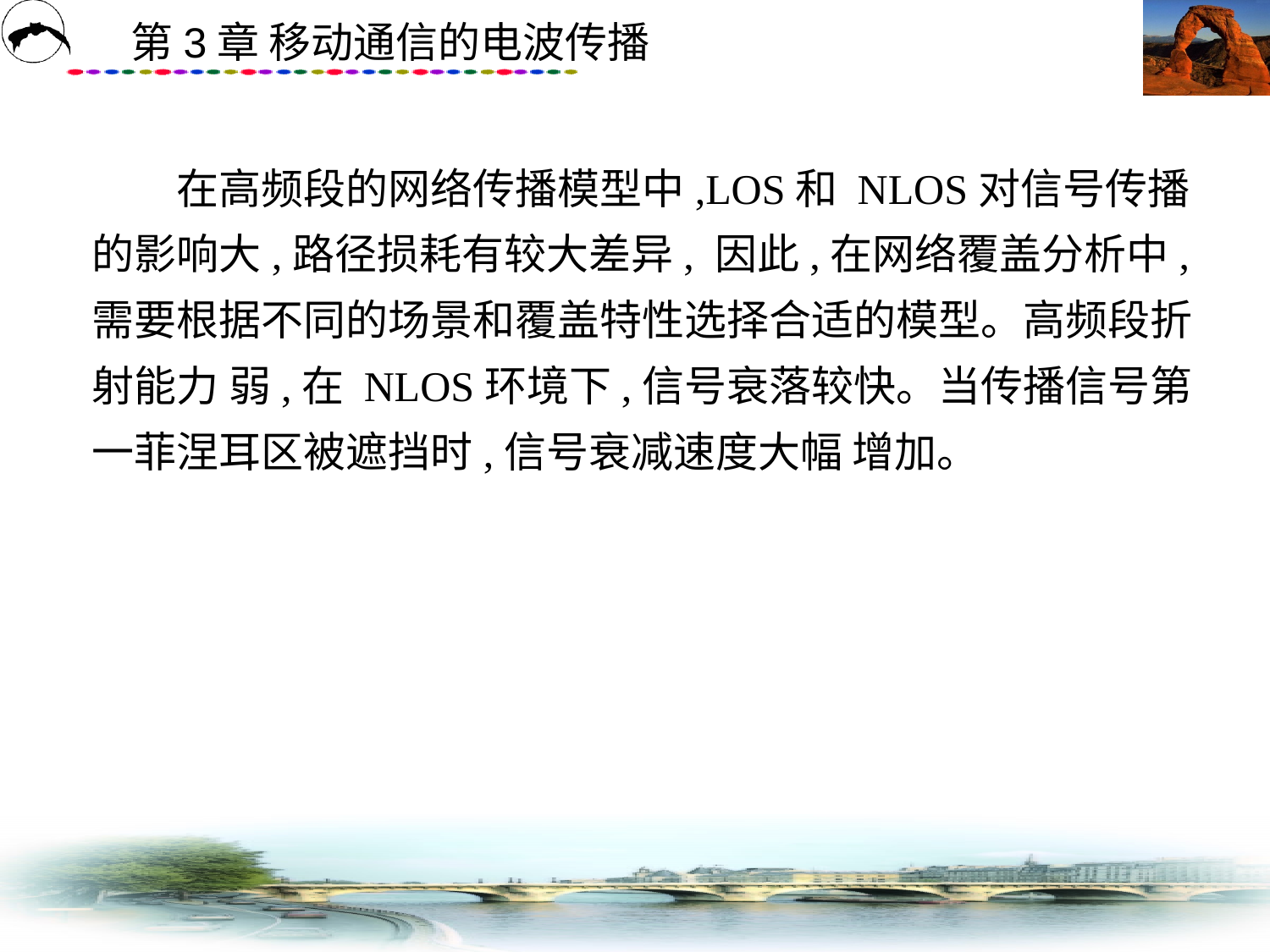

# 在高频段的网络传播模型中,LOS和 NLOS对信号传播的影响大,路径损耗有较大差异, 因此,在网络覆盖分析中,需要根据不同的场景和覆盖特性选择合适的模型。高频段折射能力 弱,在 NLOS环境下,信号衰落较快。当传播信号第一菲涅耳区被遮挡时,信号衰减速度大幅 增加。